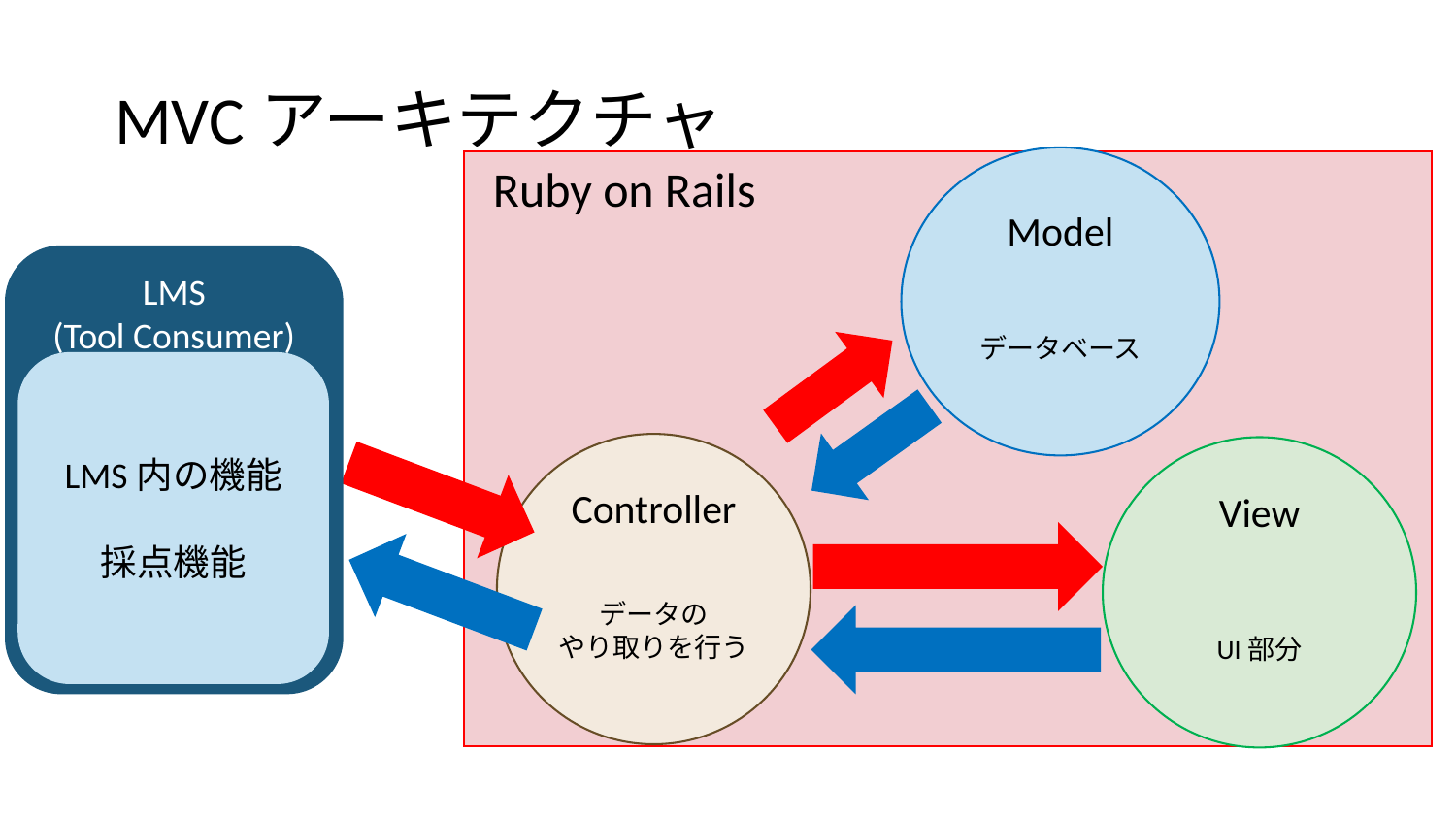

# MVCアーキテクチャ
Model

データベース

Ruby on Rails
LMS
(Tool Consumer)

LMS内の機能
採点機能

Controller

データの
やり取りを行う

View

UI部分